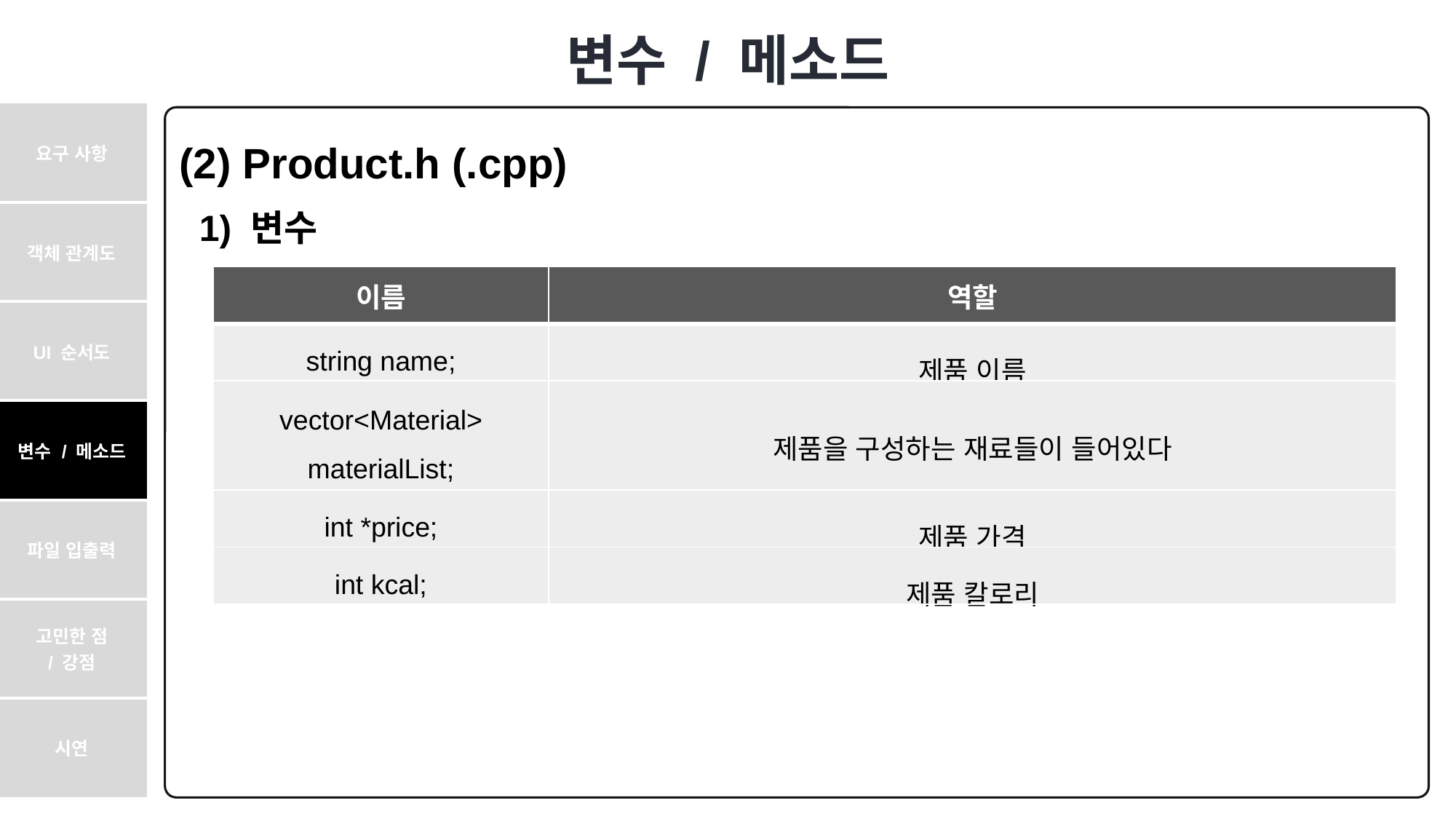

변수 / 메소드
| 요구 사항 |
| --- |
| 객체 관계도 |
| UI 순서도 |
| 변수 / 메소드 |
| 파일 입출력 |
| 고민한 점 / 강점 |
| 시연 |
(2) Product.h (.cpp)
  1) 변수
| 이름 | 역할 |
| --- | --- |
| string name; | 제품 이름 |
| vector<Material> materialList; | 제품을 구성하는 재료들이 들어있다 |
| int \*price; | 제품 가격 |
| int kcal; | 제품 칼로리 |